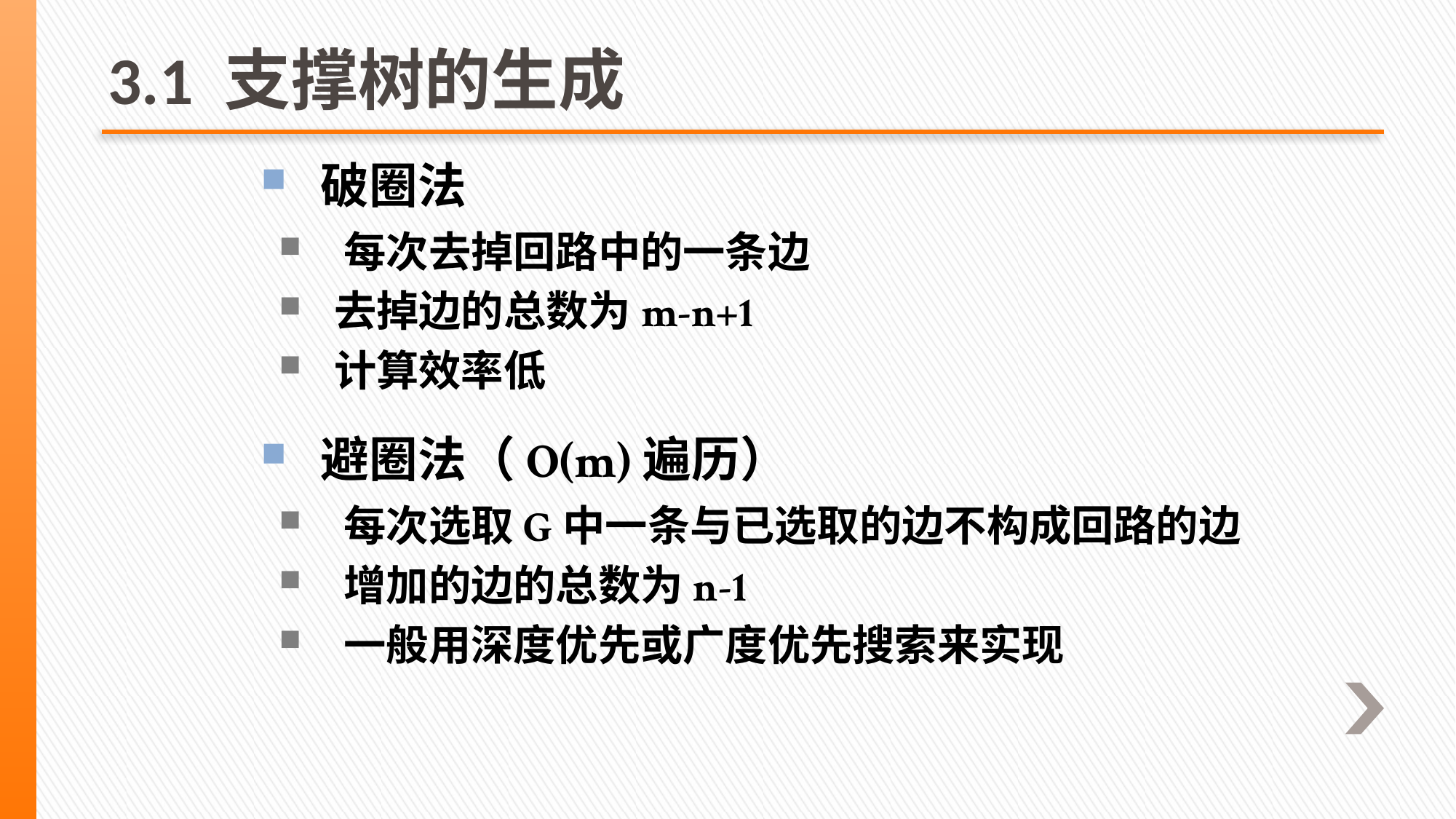

# 3.1 支撑树的生成
  破圈法
   每次去掉回路中的一条边
  去掉边的总数为m-n+1
  计算效率低
  避圈法（O(m)遍历）
   每次选取G中一条与已选取的边不构成回路的边
   增加的边的总数为n-1
   一般用深度优先或广度优先搜索来实现